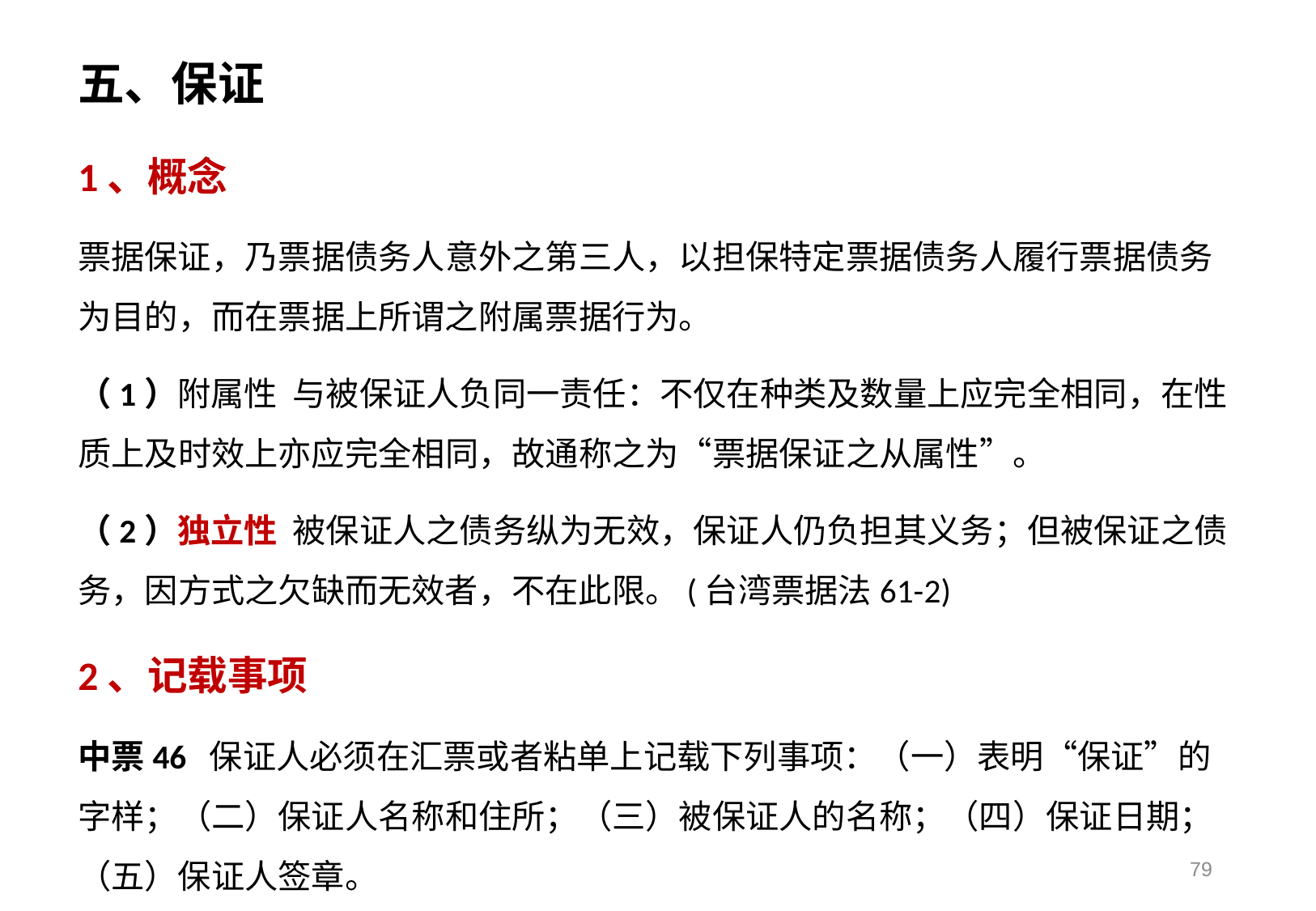

五、保证
1、概念
票据保证，乃票据债务人意外之第三人，以担保特定票据债务人履行票据债务为目的，而在票据上所谓之附属票据行为。
（1）附属性  与被保证人负同一责任：不仅在种类及数量上应完全相同，在性质上及时效上亦应完全相同，故通称之为“票据保证之从属性”。
（2）独立性  被保证人之债务纵为无效，保证人仍负担其义务；但被保证之债务，因方式之欠缺而无效者，不在此限。(台湾票据法61-2)
2、记载事项
中票46  保证人必须在汇票或者粘单上记载下列事项：（一）表明“保证”的字样；（二）保证人名称和住所；（三）被保证人的名称；（四）保证日期；（五）保证人签章。
79